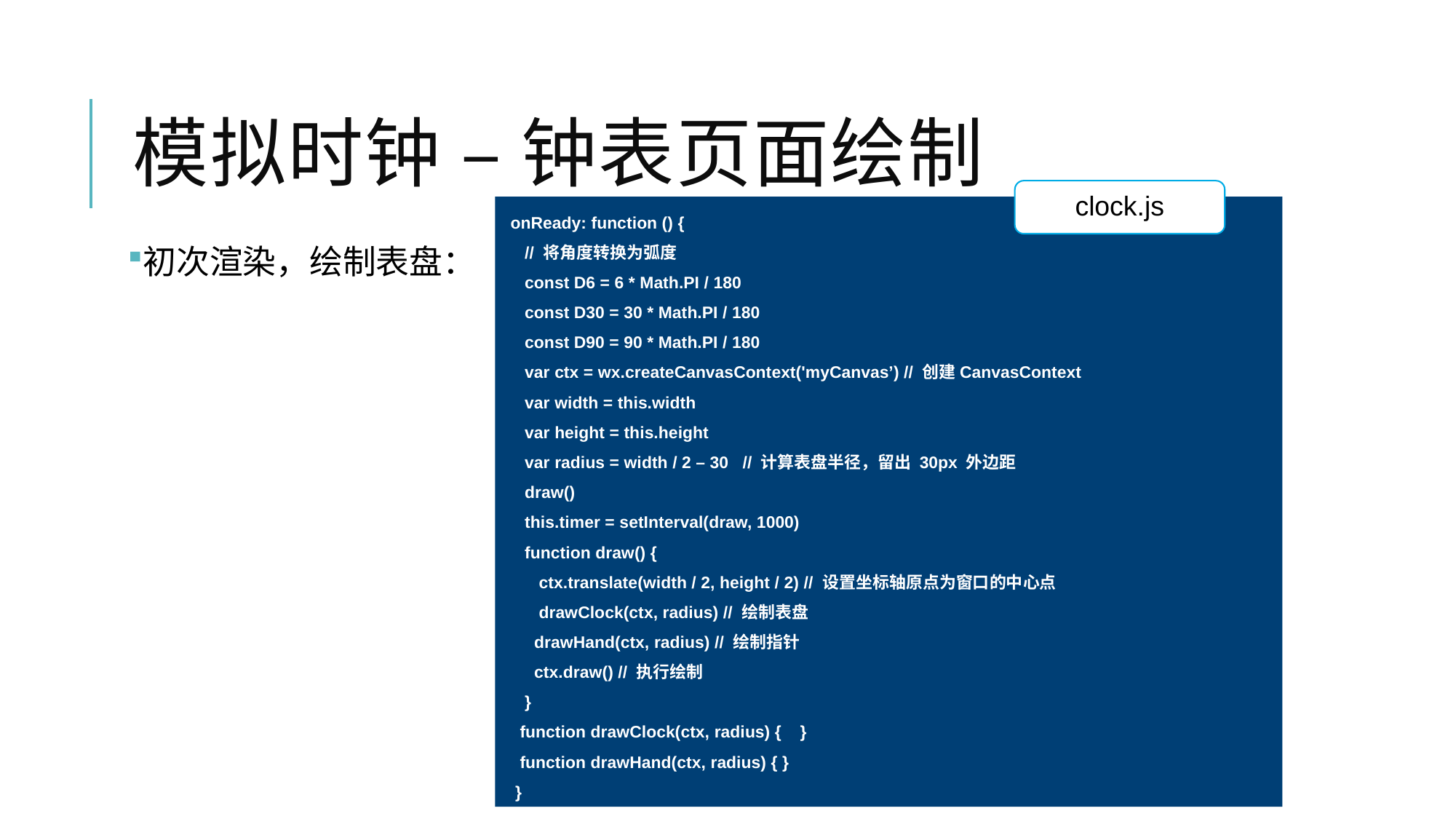

# 模拟时钟 – 钟表页面绘制
clock.js
 onReady: function () {
    // 将角度转换为弧度
    const D6 = 6 * Math.PI / 180
    const D30 = 30 * Math.PI / 180
    const D90 = 90 * Math.PI / 180
    var ctx = wx.createCanvasContext('myCanvas’) // 创建CanvasContext
    var width = this.width
    var height = this.height
    var radius = width / 2 – 30   // 计算表盘半径，留出 30px 外边距
    draw()
    this.timer = setInterval(draw, 1000)
    function draw() {
       ctx.translate(width / 2, height / 2) // 设置坐标轴原点为窗口的中心点
       drawClock(ctx, radius) // 绘制表盘
      drawHand(ctx, radius) // 绘制指针
      ctx.draw() // 执行绘制
    }
   function drawClock(ctx, radius) {    }
   function drawHand(ctx, radius) { }
  }
初次渲染，绘制表盘：